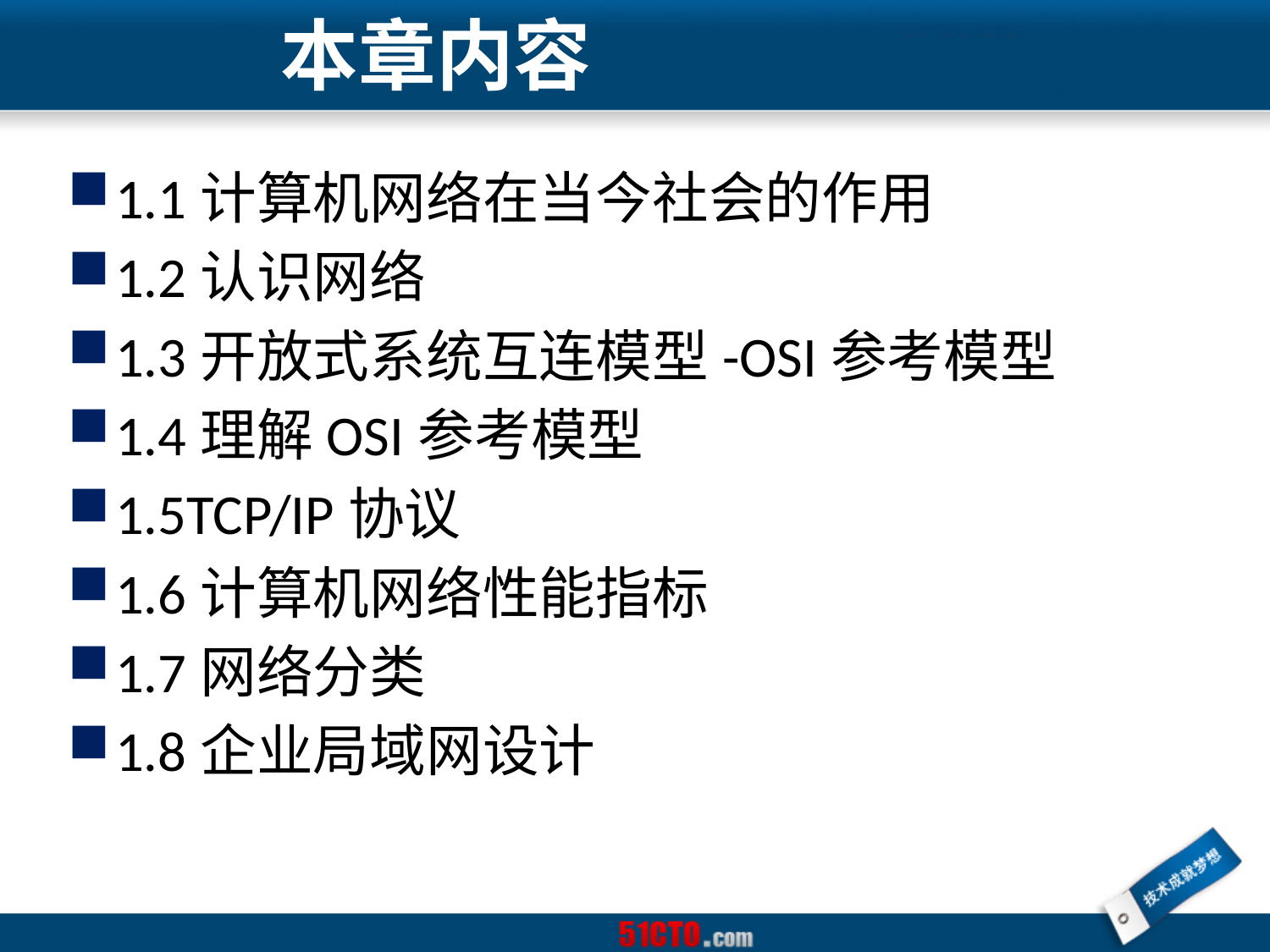

本章内容
1.1计算机网络在当今社会的作用
1.2认识网络
1.3开放式系统互连模型-OSI参考模型
1.4理解OSI参考模型
1.5TCP/IP协议
1.6计算机网络性能指标
1.7网络分类
1.8企业局域网设计